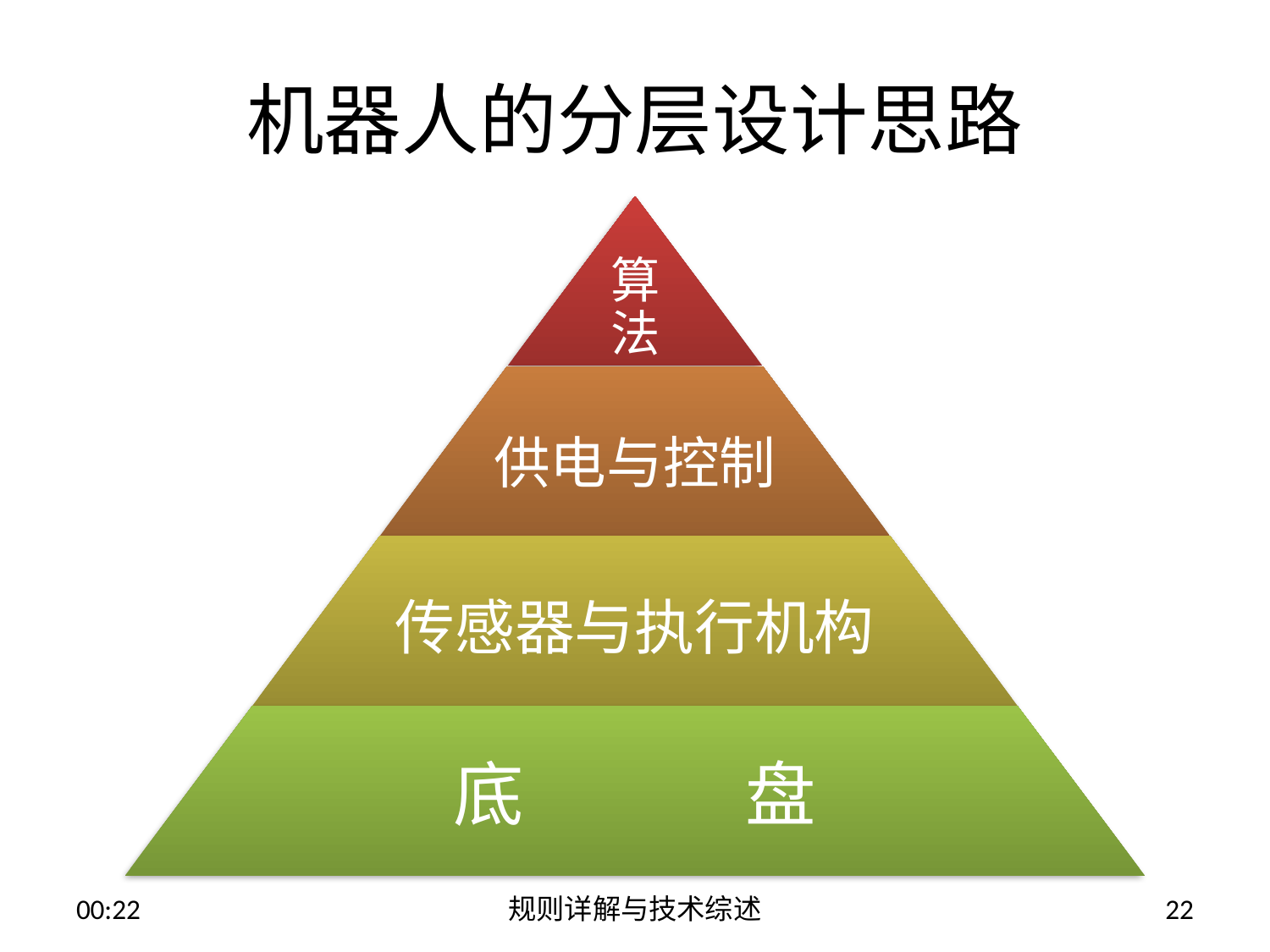

# 机器人的分层设计思路
算法
供电与控制
传感器与执行机构
底              盘
00:22
规则详解与技术综述
22